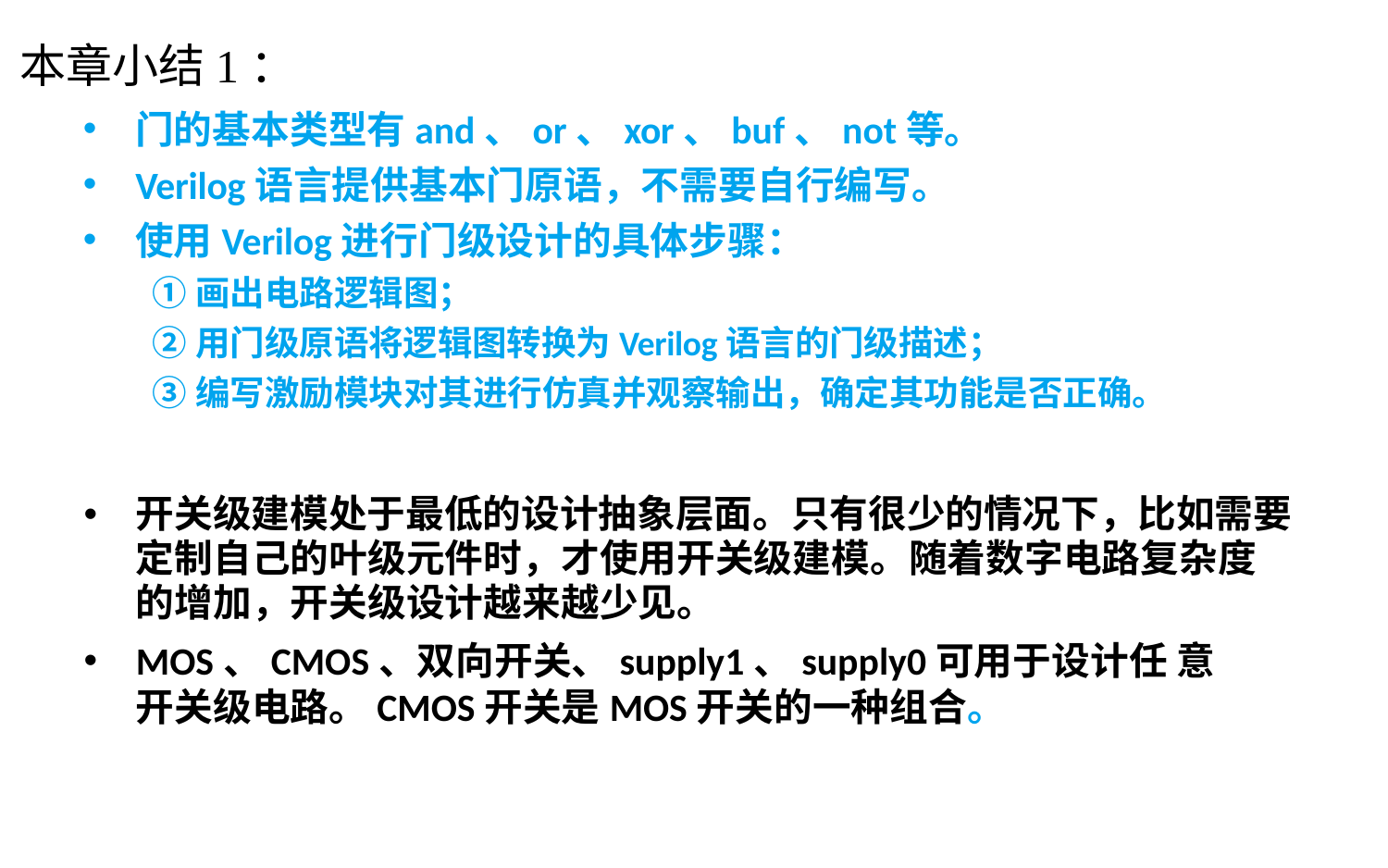

# 本章小结1：
门的基本类型有and、or、xor、buf、not等。
Verilog语言提供基本门原语，不需要自行编写。
使用Verilog进行门级设计的具体步骤：
①画出电路逻辑图；
②用门级原语将逻辑图转换为Verilog语言的门级描述；
③编写激励模块对其进行仿真并观察输出，确定其功能是否正确。
开关级建模处于最低的设计抽象层面。只有很少的情况下，比如需要定制自己的叶级元件时，才使用开关级建模。随着数字电路复杂度的增加，开关级设计越来越少见。
MOS、CMOS、双向开关、supply1、supply0可用于设计任 意开关级电路。CMOS开关是MOS开关的一种组合。